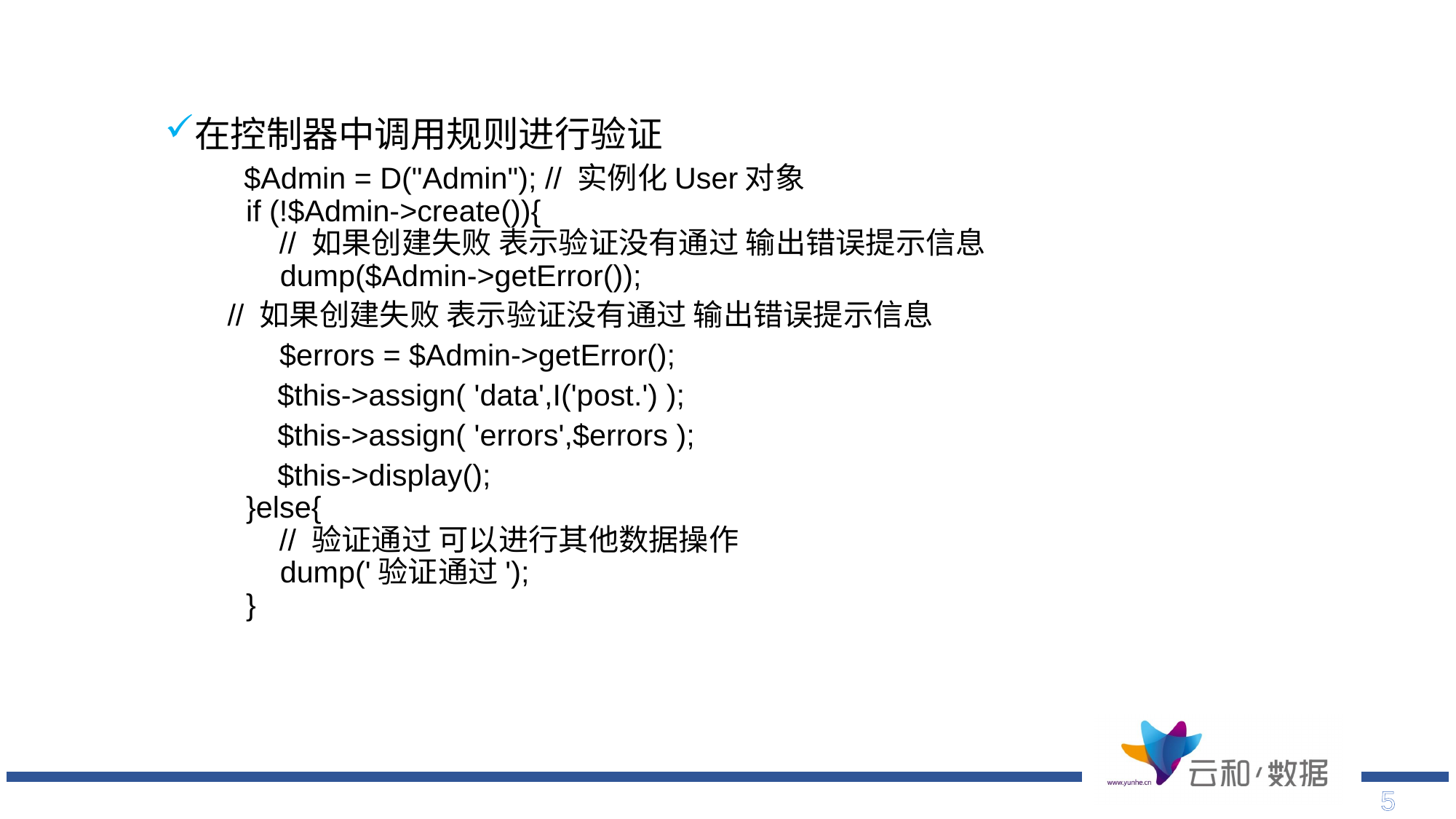

在控制器中调用规则进行验证
   $Admin = D("Admin"); // 实例化User对象
if (!$Admin->create()){
    // 如果创建失败 表示验证没有通过 输出错误提示信息
    dump($Admin->getError());
 // 如果创建失败 表示验证没有通过 输出错误提示信息
	    $errors = $Admin->getError();
       $this->assign( 'data',I('post.') );
       $this->assign( 'errors',$errors );
       $this->display();
}else{
    // 验证通过 可以进行其他数据操作
    dump('验证通过');
}